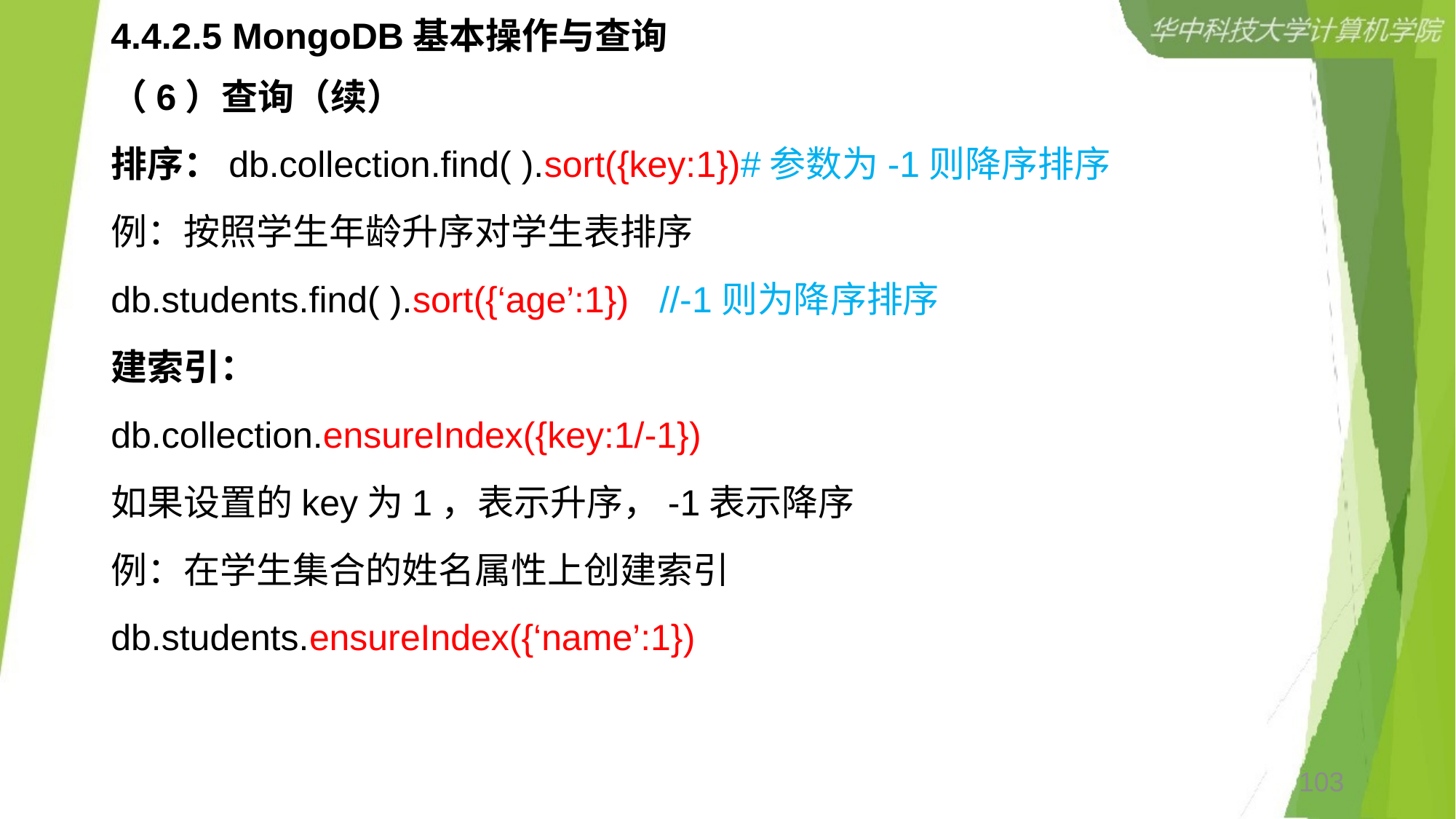

# 4.4.2.5 MongoDB基本操作与查询
（6）查询（续）
排序：db.collection.find( ).sort({key:1})#参数为-1则降序排序
例：按照学生年龄升序对学生表排序
db.students.find( ).sort({‘age’:1})   //-1则为降序排序
建索引：
db.collection.ensureIndex({key:1/-1})
如果设置的key为1，表示升序，-1表示降序
例：在学生集合的姓名属性上创建索引
db.students.ensureIndex({‘name’:1})
103